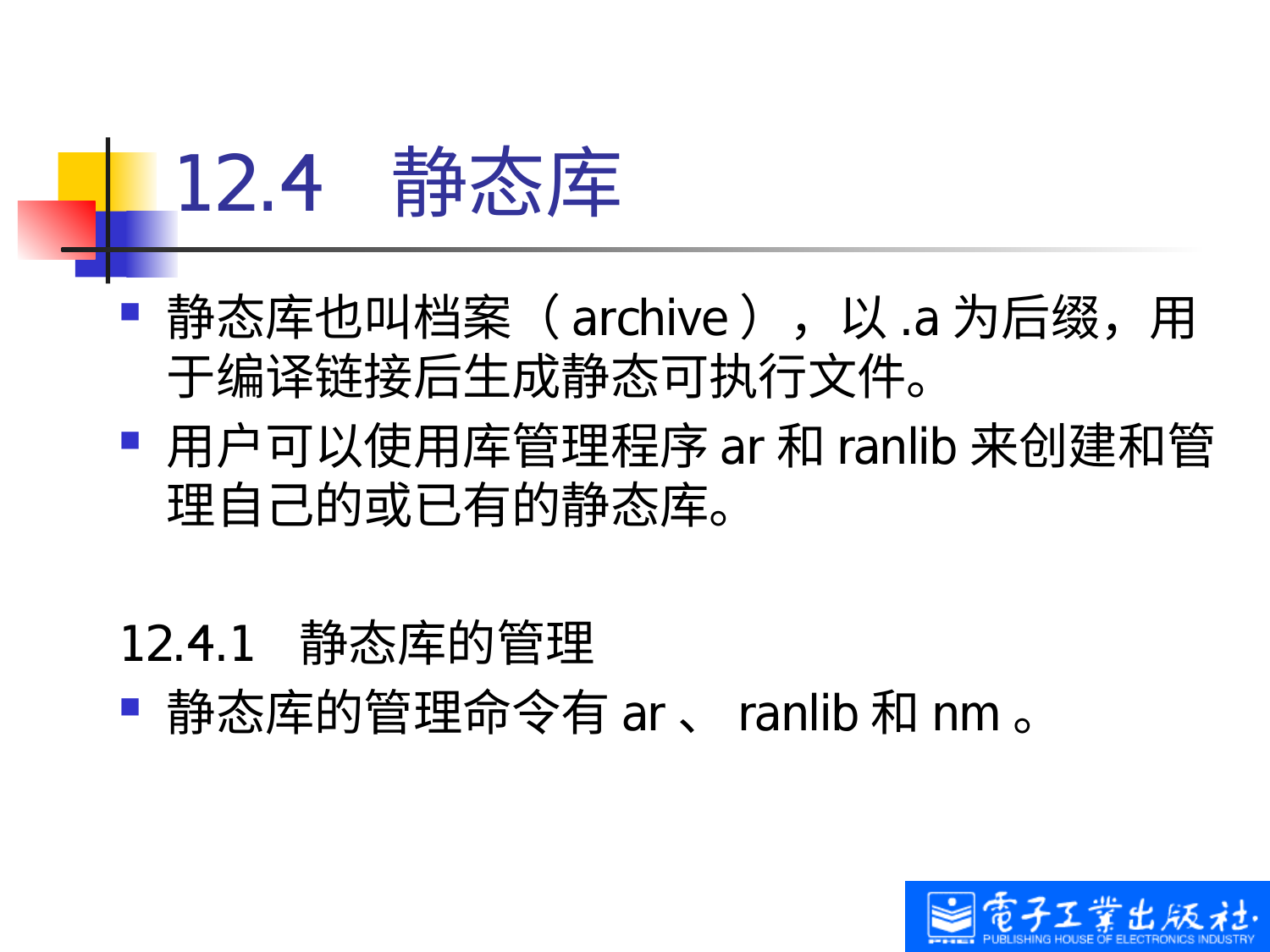

# 12.4  静态库
静态库也叫档案（archive），以.a为后缀，用于编译链接后生成静态可执行文件。
用户可以使用库管理程序ar和ranlib来创建和管理自己的或已有的静态库。

12.4.1  静态库的管理
静态库的管理命令有ar、ranlib和nm。